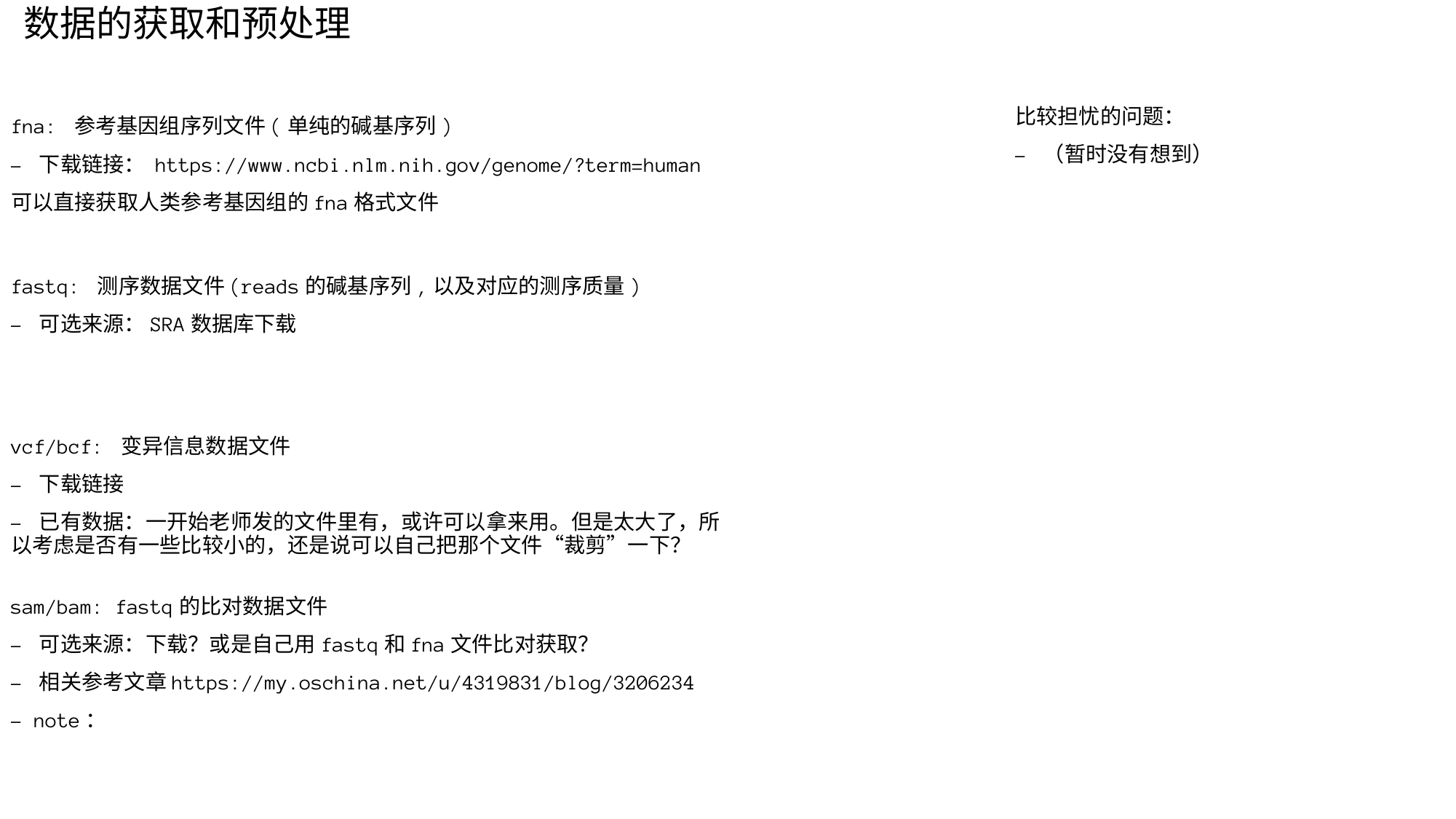

数据的获取和预处理
比较担忧的问题：
- （暂时没有想到）
fna: 参考基因组序列文件(单纯的碱基序列)
- 下载链接： https://www.ncbi.nlm.nih.gov/genome/?term=human
可以直接获取人类参考基因组的fna格式文件
fastq: 测序数据文件(reads的碱基序列,以及对应的测序质量)
- 可选来源：SRA数据库下载
vcf/bcf: 变异信息数据文件
- 下载链接
- 已有数据：一开始老师发的文件里有，或许可以拿来用。但是太大了，所以考虑是否有一些比较小的，还是说可以自己把那个文件“裁剪”一下？
sam/bam: fastq的比对数据文件
- 可选来源：下载？或是自己用fastq和fna文件比对获取？
- 相关参考文章https://my.oschina.net/u/4319831/blog/3206234
- note：